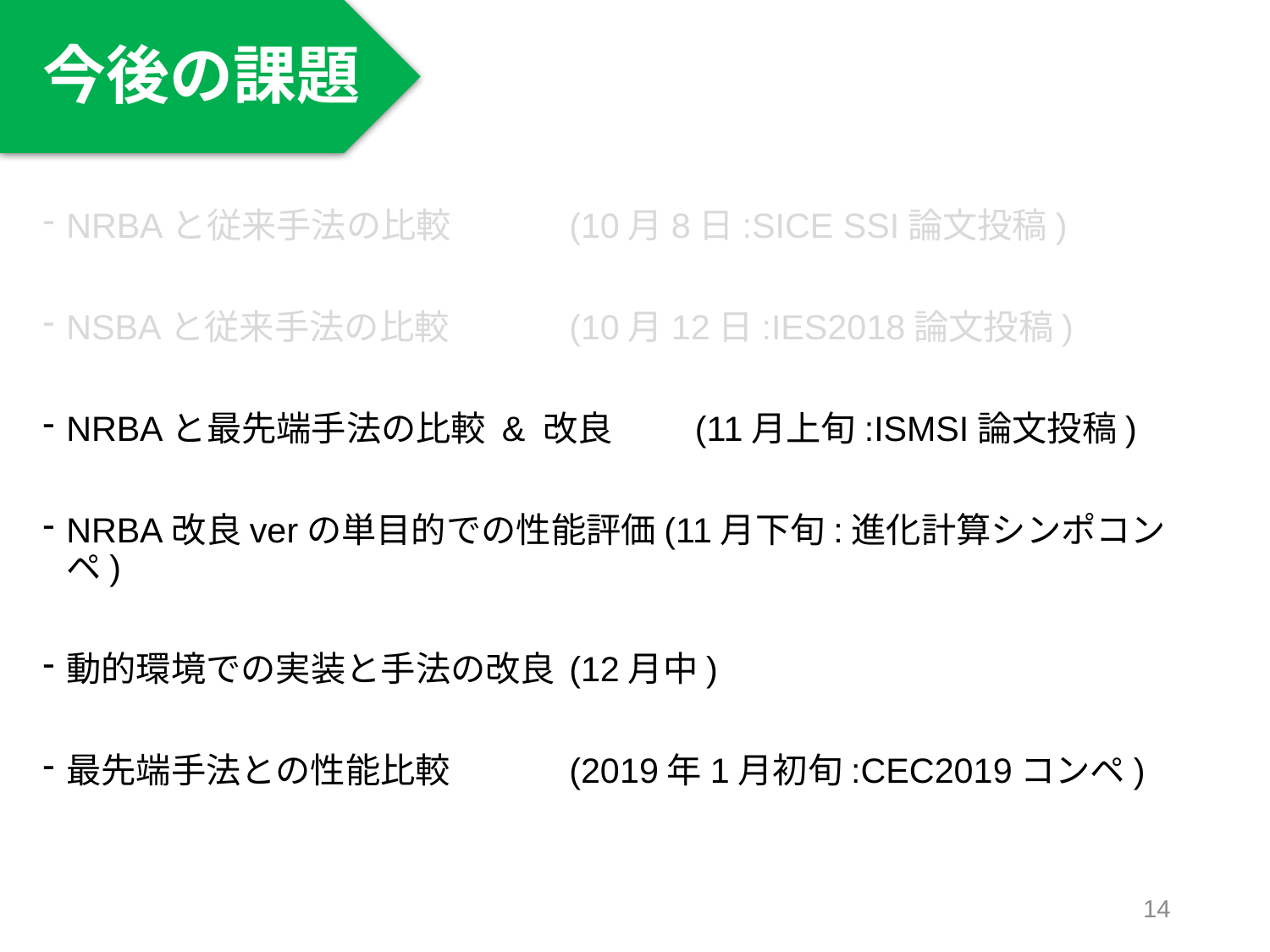

今後の課題
#
NRBAと従来手法の比較		(10月8日:SICE SSI論文投稿)

NSBAと従来手法の比較		(10月12日:IES2018論文投稿)

NRBAと最先端手法の比較 & 改良 	(11月上旬:ISMSI論文投稿)

NRBA改良verの単目的での性能評価(11月下旬:進化計算シンポコンペ)

動的環境での実装と手法の改良	(12月中)

最先端手法との性能比較		(2019年1月初旬:CEC2019コンペ)

14